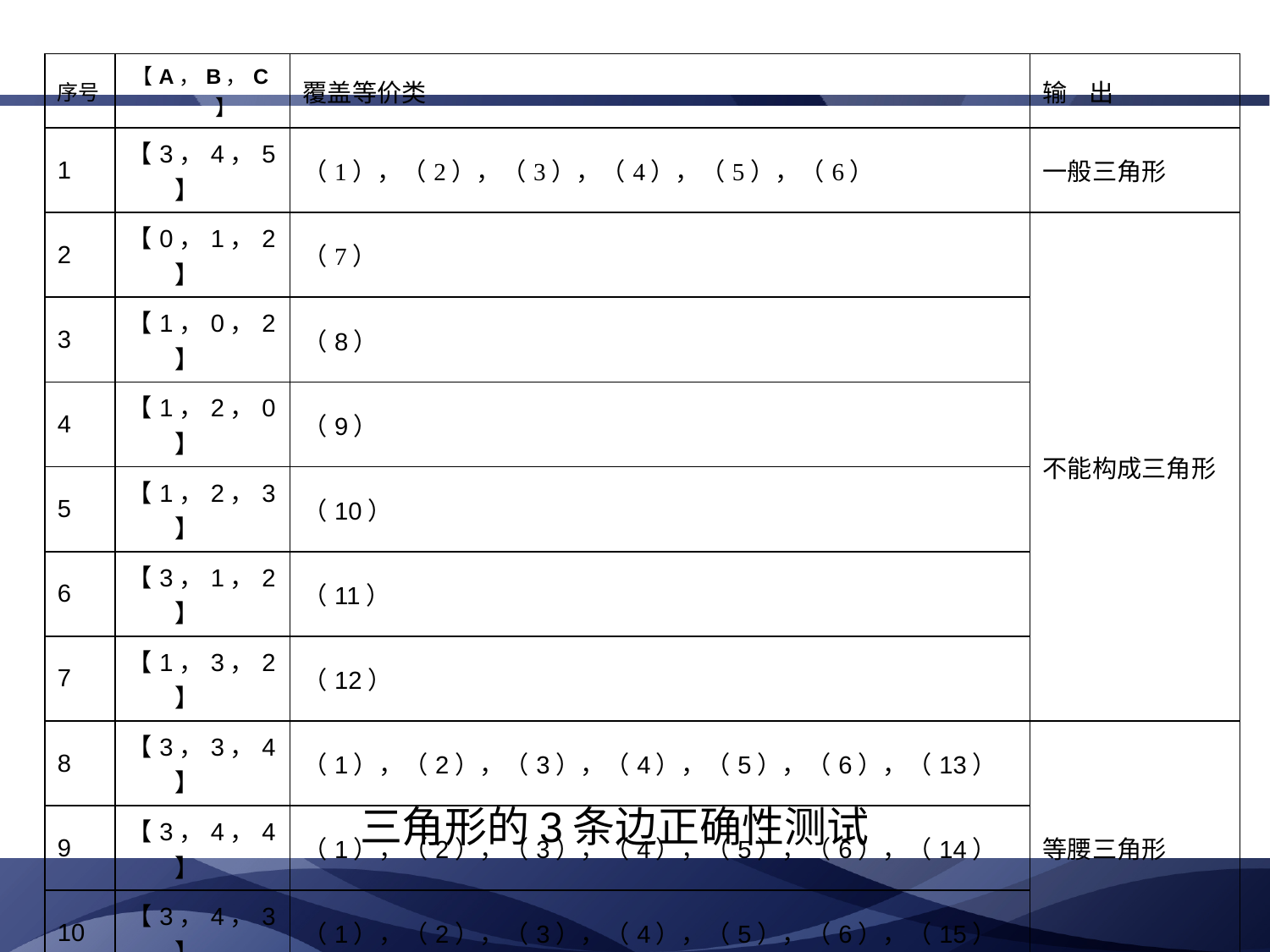

| 序号 | 【A，B，C】 | 覆盖等价类 | 输 出 |
| --- | --- | --- | --- |
| 1 | 【3，4，5】 | （1），（2），（3），（4），（5），（6） | 一般三角形 |
| 2 | 【0，1，2】 | （7） | 不能构成三角形 |
| 3 | 【1，0，2】 | （8） |  |
| 4 | 【1，2，0】 | （9） |  |
| 5 | 【1，2，3】 | （10） |  |
| 6 | 【3，1，2】 | （11） |  |
| 7 | 【1，3，2】 | （12） |  |
| 8 | 【3，3，4】 | （1），（2），（3），（4），（5），（6），（13） | 等腰三角形 |
| 9 | 【3，4，4】 | （1），（2），（3），（4），（5），（6），（14） |  |
| 10 | 【3，4，3】 | （1），（2），（3），（4），（5），（6），（15） |  |
| 11 | 【3，4，5】 | （1），（2），（3），（4），（5），（6），（16） | 非等腰三角形 |
| 12 | 【3，3，3】 | （1），（2），（3），（4），（5），（6），（17） | 是等边三角形 |
| 13 | 【3，4，4】 | （1），（2），（3），（4），（5），（6），（14），（18） | 非等边三角形 |
| 14 | 【3，4，3】 | （1），（2），（3），（4），（5），（6），（15），（19） |  |
| 15 | 【3，3，4】 | （1），（2），（3），（4），（5），（6），（13），（20） |  |
三角形的3条边正确性测试